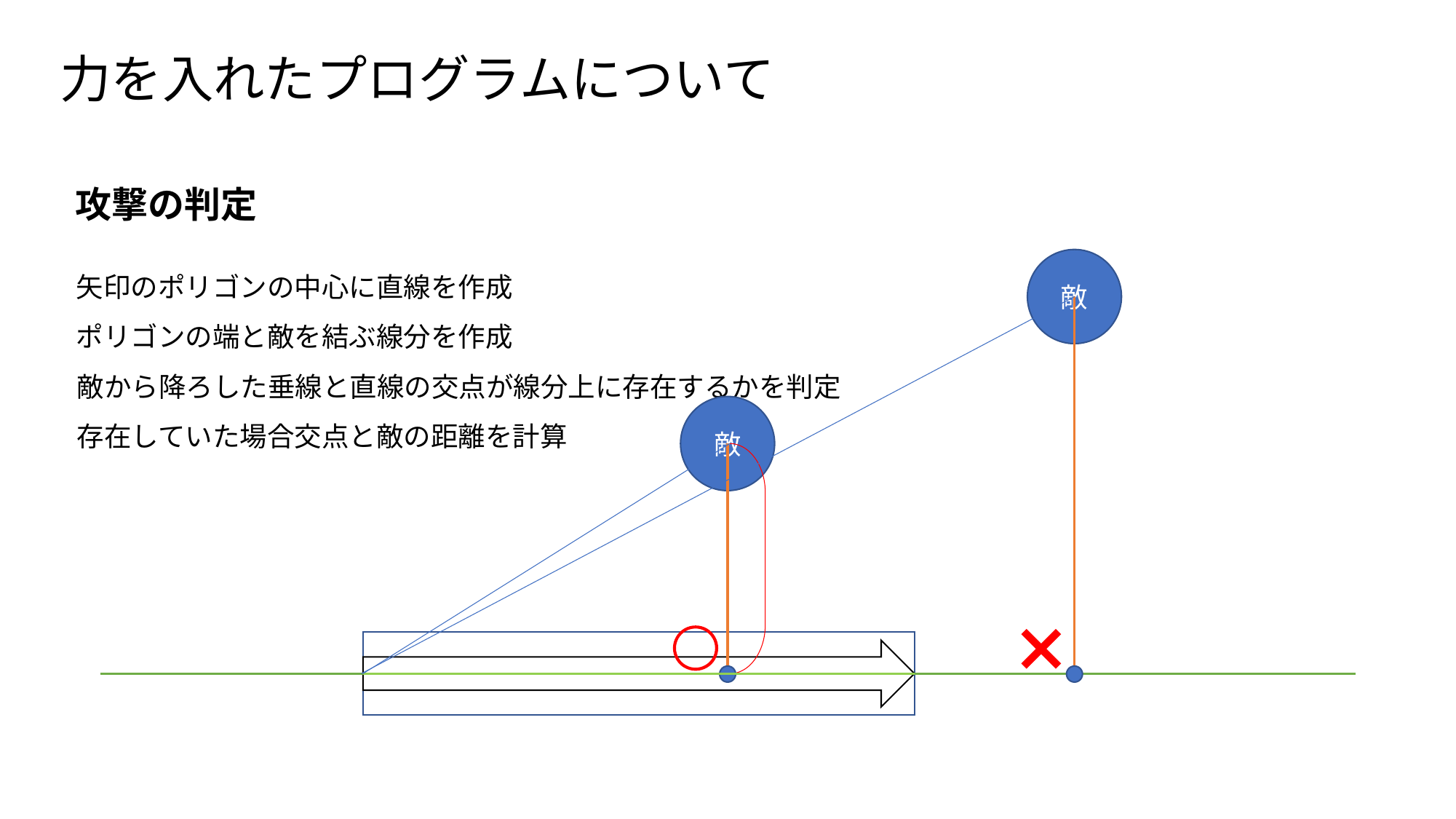

# 力を入れたプログラムについて
攻撃の判定
敵
矢印のポリゴンの中心に直線を作成
ポリゴンの端と敵を結ぶ線分を作成
敵から降ろした垂線と直線の交点が線分上に存在するかを判定
敵
存在していた場合交点と敵の距離を計算